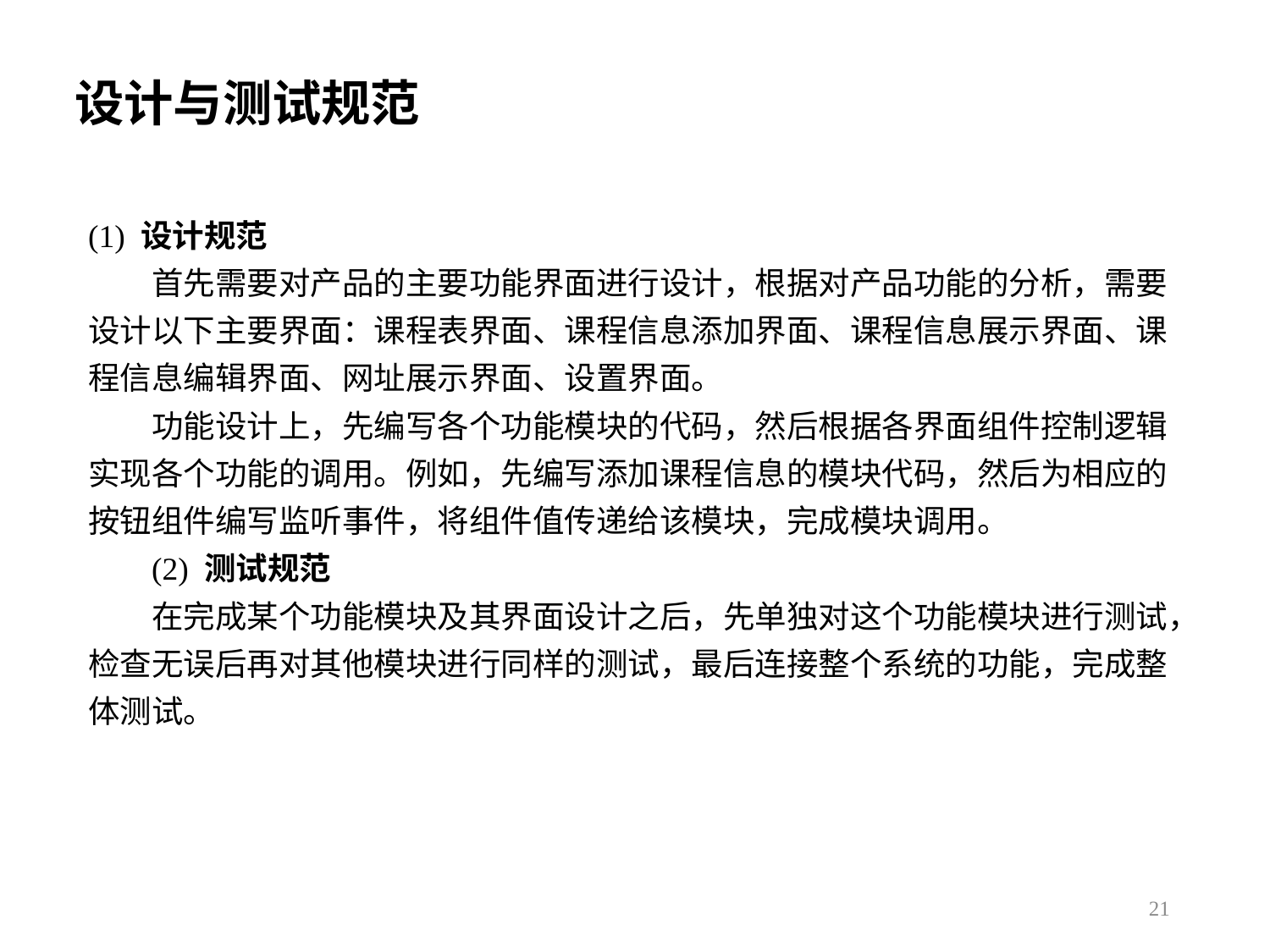

# 设计与测试规范
(1) 设计规范
首先需要对产品的主要功能界面进行设计，根据对产品功能的分析，需要设计以下主要界面：课程表界面、课程信息添加界面、课程信息展示界面、课程信息编辑界面、网址展示界面、设置界面。
功能设计上，先编写各个功能模块的代码，然后根据各界面组件控制逻辑实现各个功能的调用。例如，先编写添加课程信息的模块代码，然后为相应的按钮组件编写监听事件，将组件值传递给该模块，完成模块调用。
(2) 测试规范
在完成某个功能模块及其界面设计之后，先单独对这个功能模块进行测试，检查无误后再对其他模块进行同样的测试，最后连接整个系统的功能，完成整体测试。
21